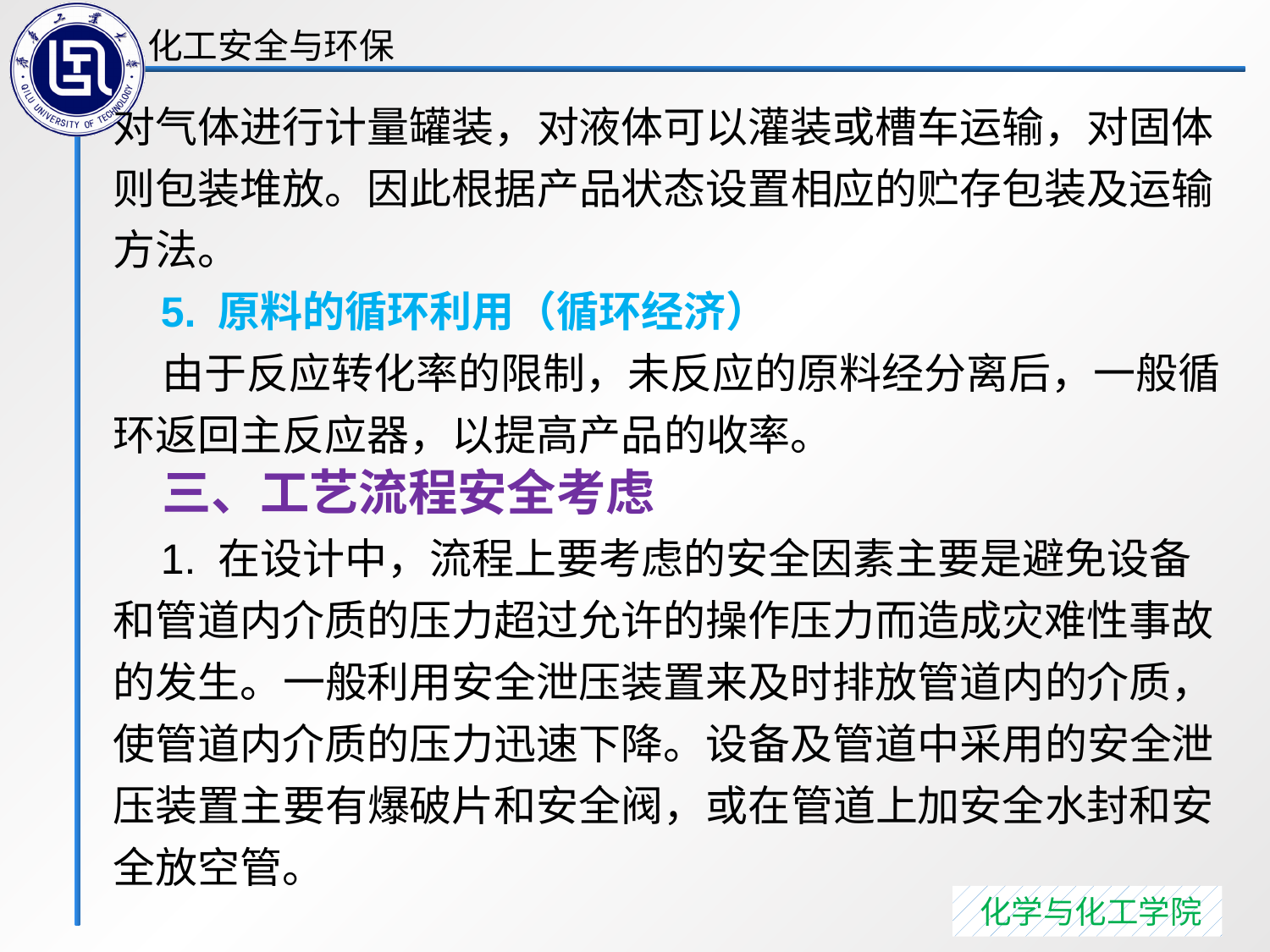

对气体进行计量罐装，对液体可以灌装或槽车运输，对固体则包装堆放。因此根据产品状态设置相应的贮存包装及运输方法。
    5. 原料的循环利用（循环经济）
    由于反应转化率的限制，未反应的原料经分离后，一般循环返回主反应器，以提高产品的收率。
    三、工艺流程安全考虑
    1. 在设计中，流程上要考虑的安全因素主要是避免设备和管道内介质的压力超过允许的操作压力而造成灾难性事故的发生。一般利用安全泄压装置来及时排放管道内的介质，使管道内介质的压力迅速下降。设备及管道中采用的安全泄压装置主要有爆破片和安全阀，或在管道上加安全水封和安全放空管。